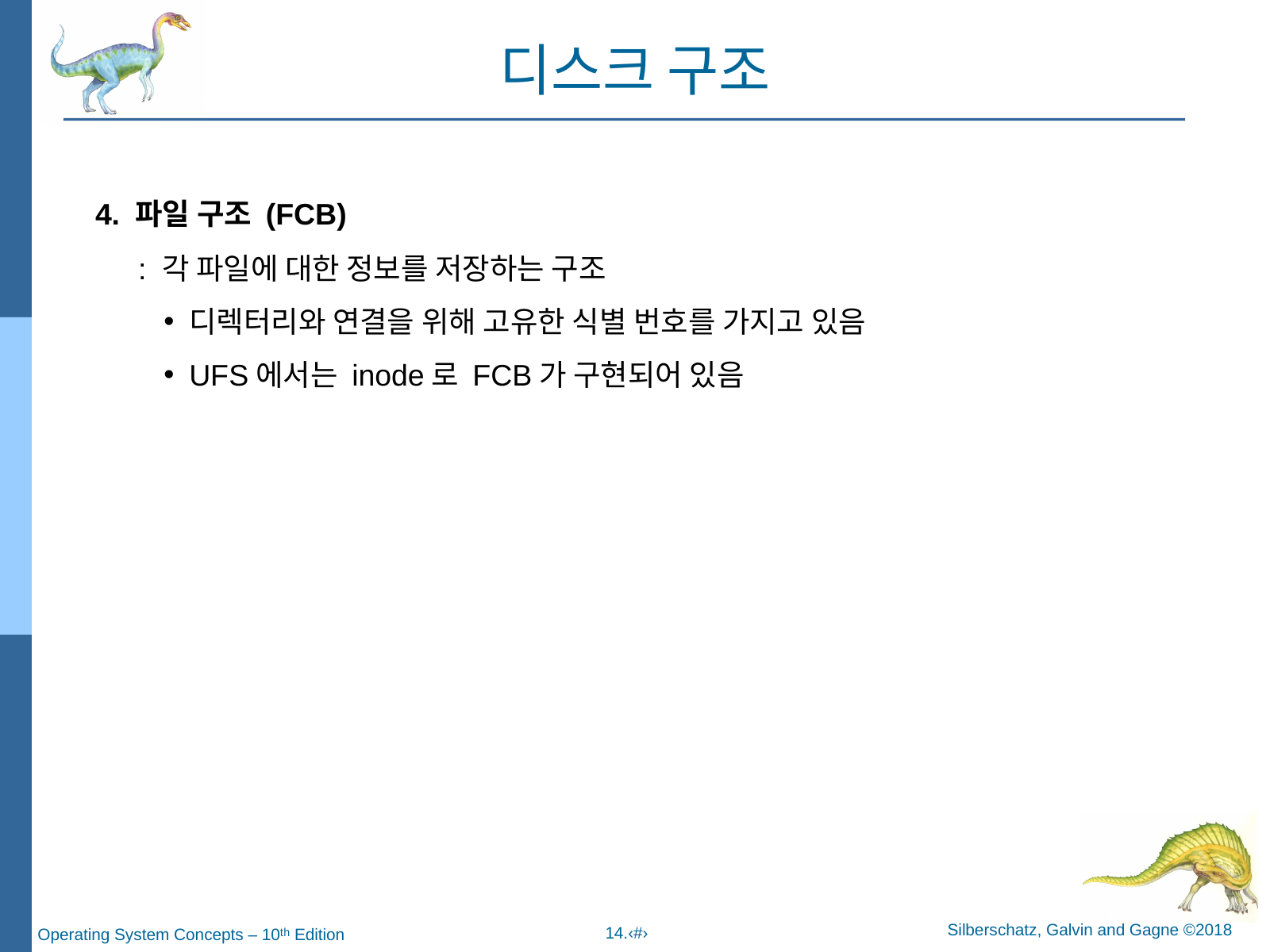

디스크 구조

4. 파일 구조 (FCB)
: 각 파일에 대한 정보를 저장하는 구조
디렉터리와 연결을 위해 고유한 식별 번호를 가지고 있음
UFS에서는 inode로 FCB가 구현되어 있음

Silberschatz, Galvin and Gagne ©2018
14.‹#›
Operating System Concepts – 10ᵗʰ Edition